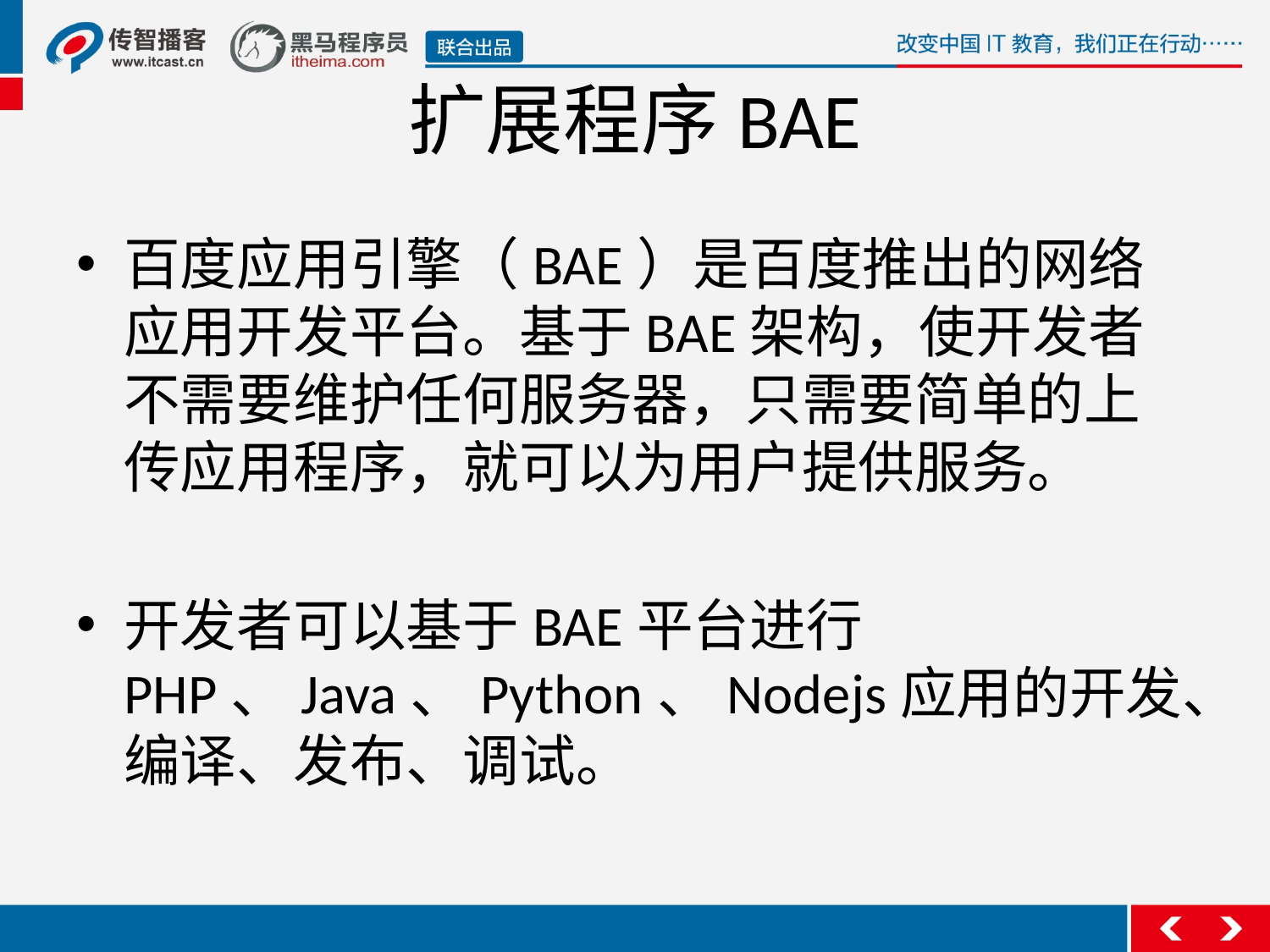

# 扩展程序BAE
百度应用引擎（BAE）是百度推出的网络应用开发平台。基于BAE架构，使开发者不需要维护任何服务器，只需要简单的上传应用程序，就可以为用户提供服务。

开发者可以基于BAE平台进行PHP、Java、Python、Nodejs应用的开发、编译、发布、调试。